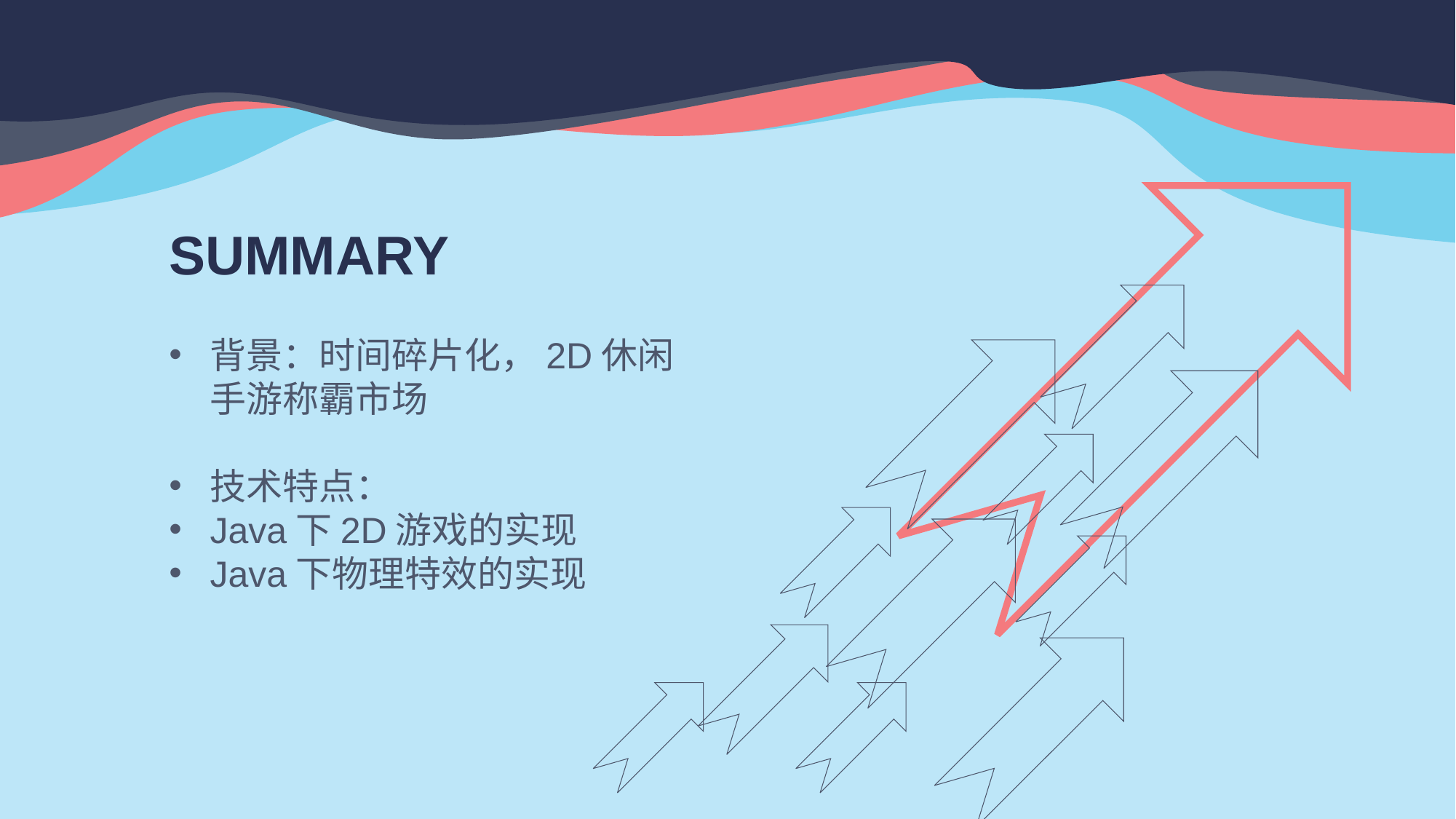

SUMMARY

背景：时间碎片化，2D休闲手游称霸市场

技术特点：
Java下2D游戏的实现
Java下物理特效的实现